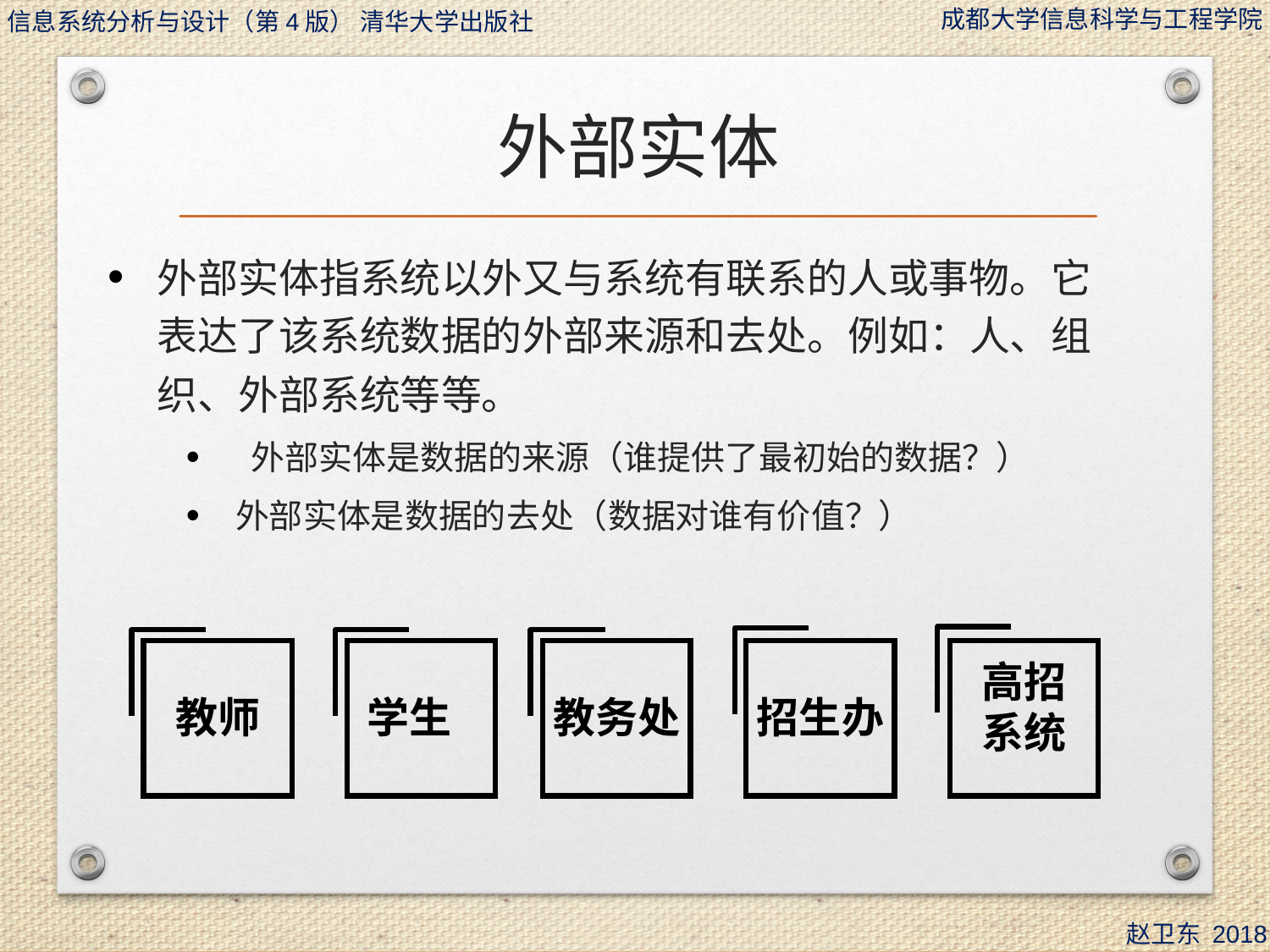

# 外部实体
外部实体指系统以外又与系统有联系的人或事物。它表达了该系统数据的外部来源和去处。例如：人、组织、外部系统等等。
 外部实体是数据的来源（谁提供了最初始的数据？）
外部实体是数据的去处（数据对谁有价值？）

教师

 学生

教务处

招生办
高招
系统